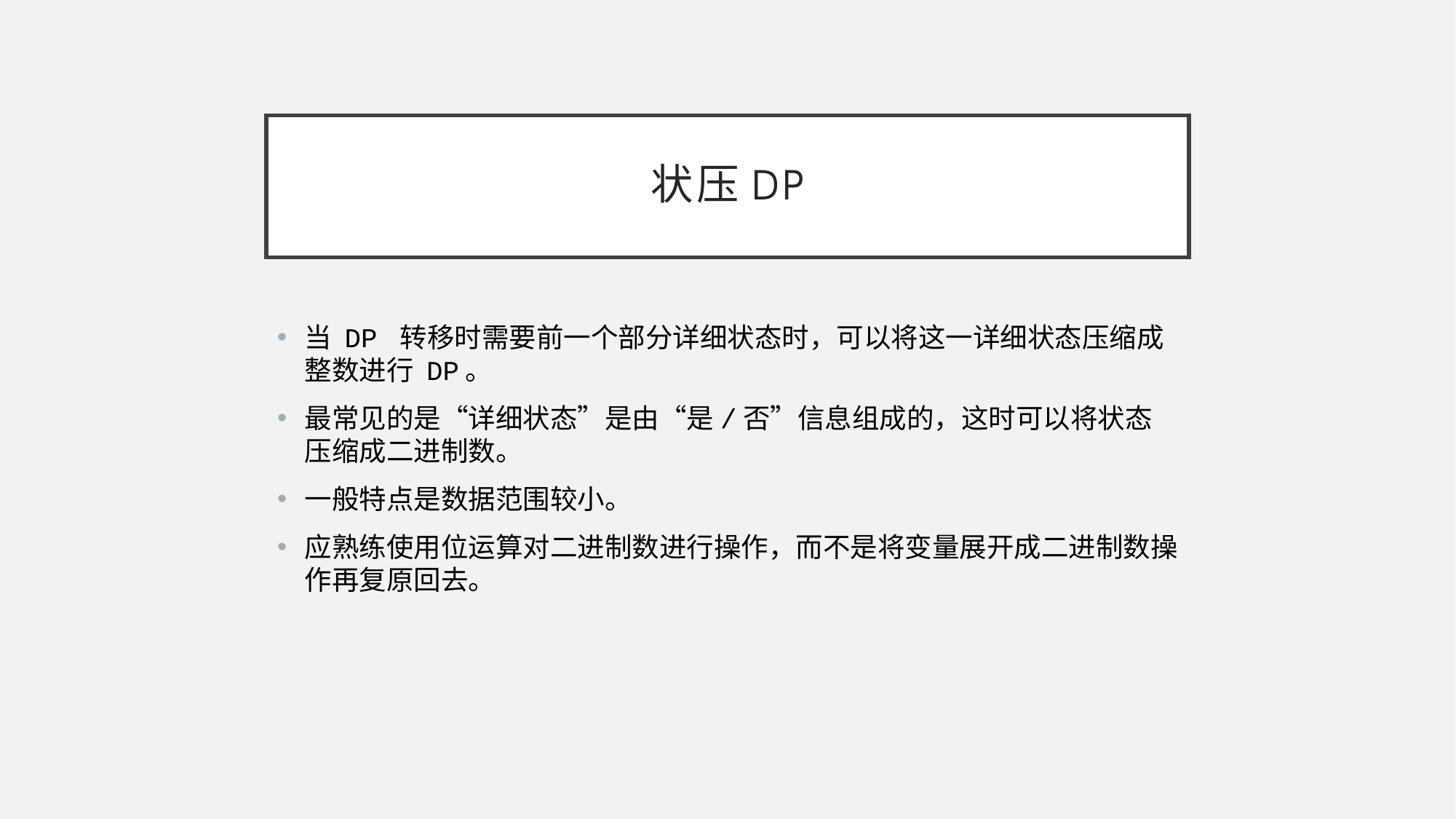

# 状压DP
当 DP 转移时需要前一个部分详细状态时，可以将这一详细状态压缩成整数进行 DP。
最常见的是“详细状态”是由“是/否”信息组成的，这时可以将状态压缩成二进制数。
一般特点是数据范围较小。
应熟练使用位运算对二进制数进行操作，而不是将变量展开成二进制数操作再复原回去。